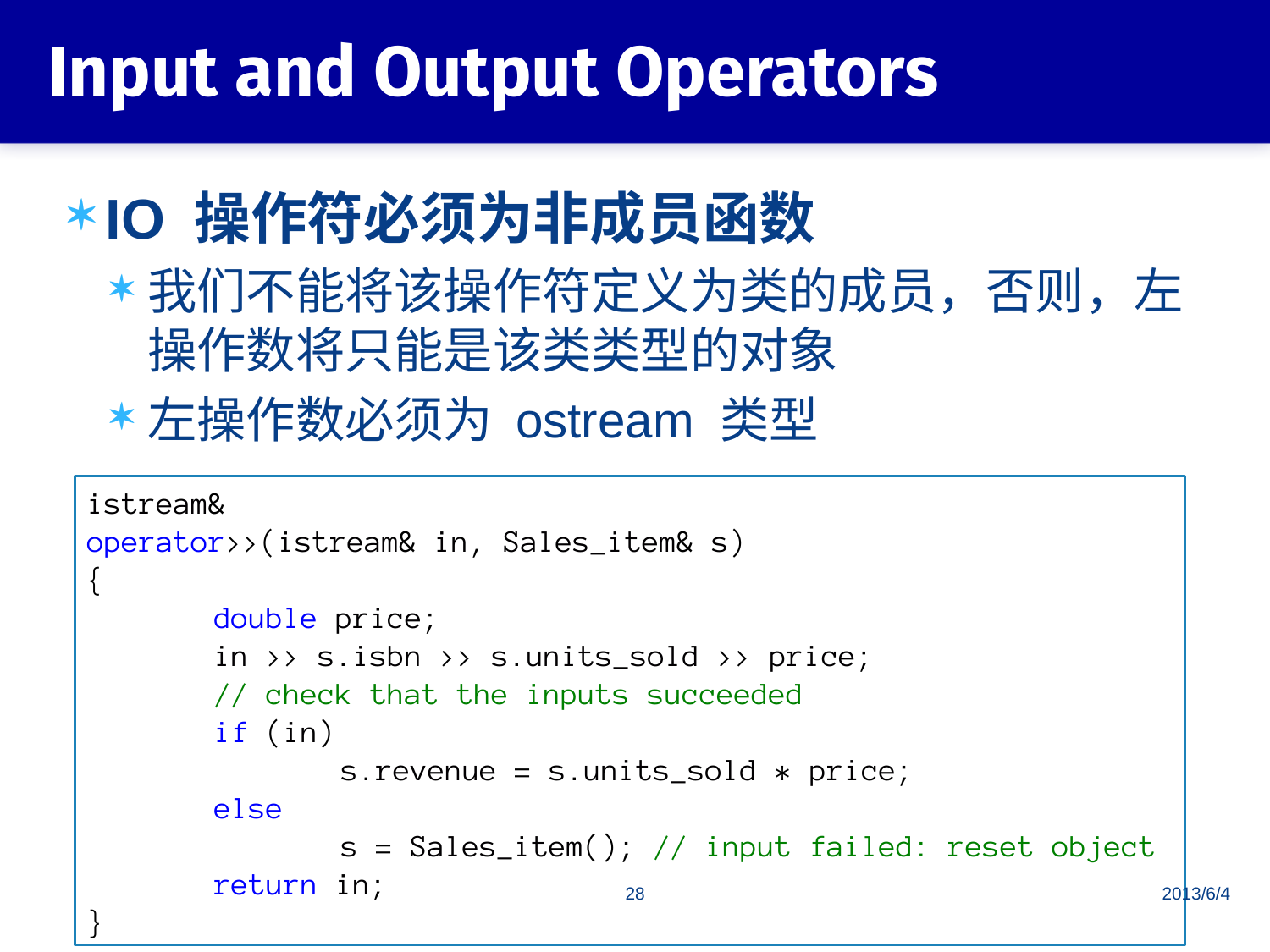

# Input and Output Operators
IO 操作符必须为非成员函数
我们不能将该操作符定义为类的成员，否则，左操作数将只能是该类类型的对象
左操作数必须为 ostream 类型
istream&
operator>>(istream& in, Sales_item& s)
{
	double price;
	in >> s.isbn >> s.units_sold >> price;
	// check that the inputs succeeded
	if (in)
		s.revenue = s.units_sold * price;
	else
		s = Sales_item(); // input failed: reset object 	return in;
}
28
2013/6/4